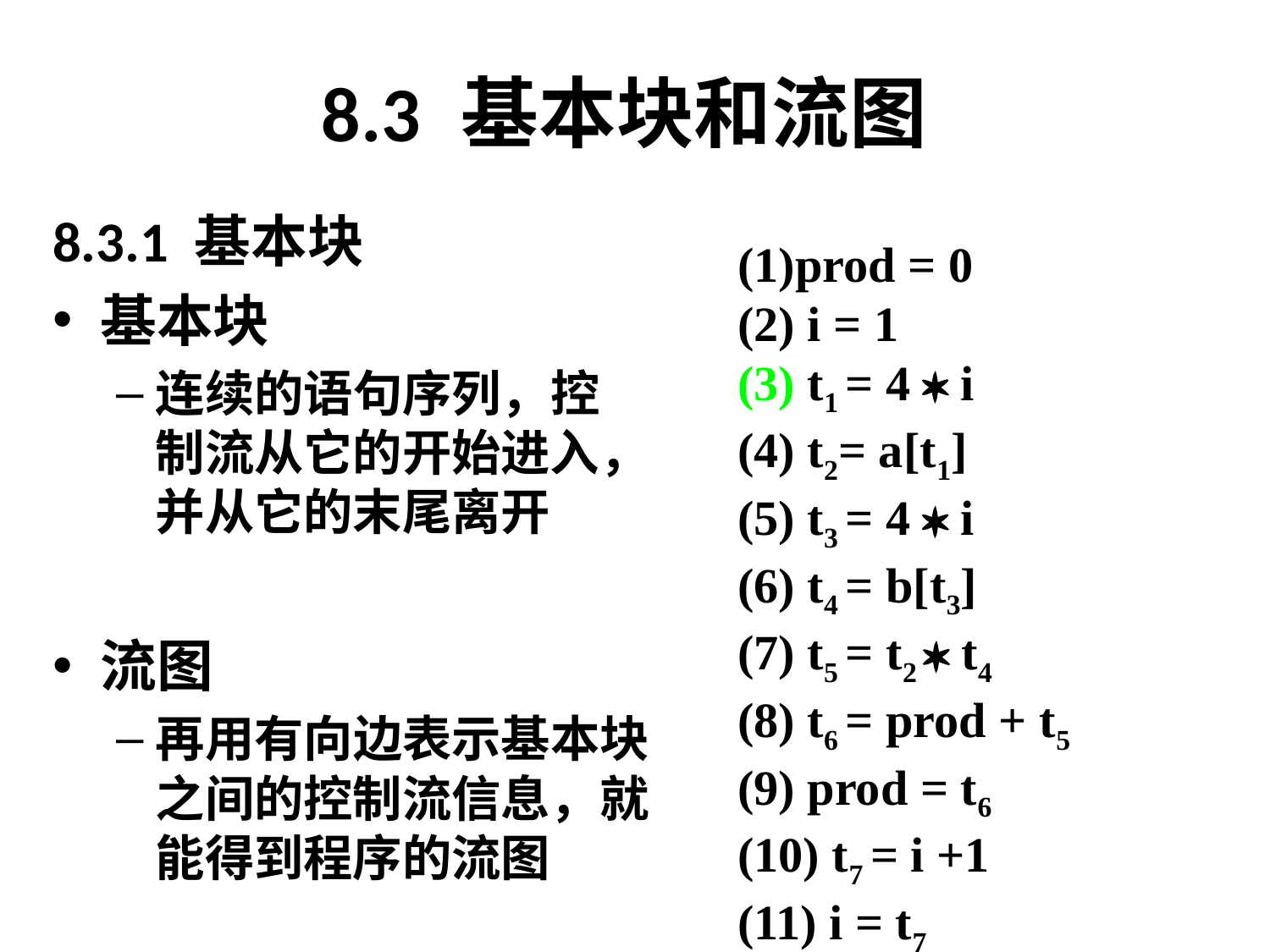

# 8.3 基本块和流图
8.3.1 基本块
基本块
连续的语句序列，控
	制流从它的开始进入，
	并从它的末尾离开

流图
再用有向边表示基本块
	之间的控制流信息，就
	能得到程序的流图
(1)prod = 0
(2) i = 1
(3) t1 = 4 ∗ i
(4) t2= a[t1]
(5) t3 = 4 ∗ i
(6) t4 = b[t3]
(7) t5 = t2 ∗ t4
(8) t6 = prod + t5
(9) prod = t6
(10) t7 = i +1
(11) i = t7
(12) if i <= 20 goto (3)